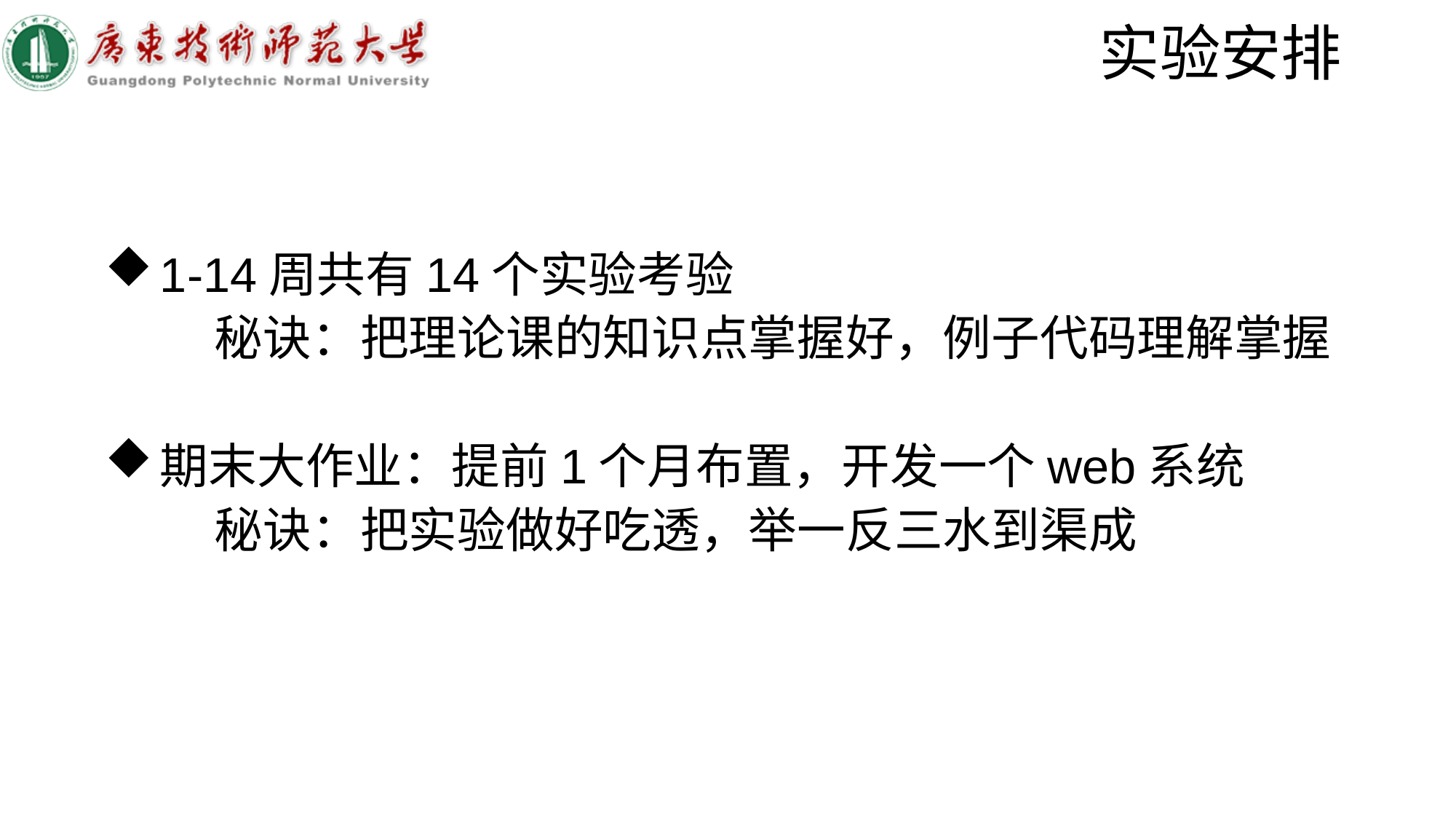

实验安排
1-14周共有14个实验考验
	秘诀：把理论课的知识点掌握好，例子代码理解掌握

期末大作业：提前1个月布置，开发一个web系统
	秘诀：把实验做好吃透，举一反三水到渠成

6